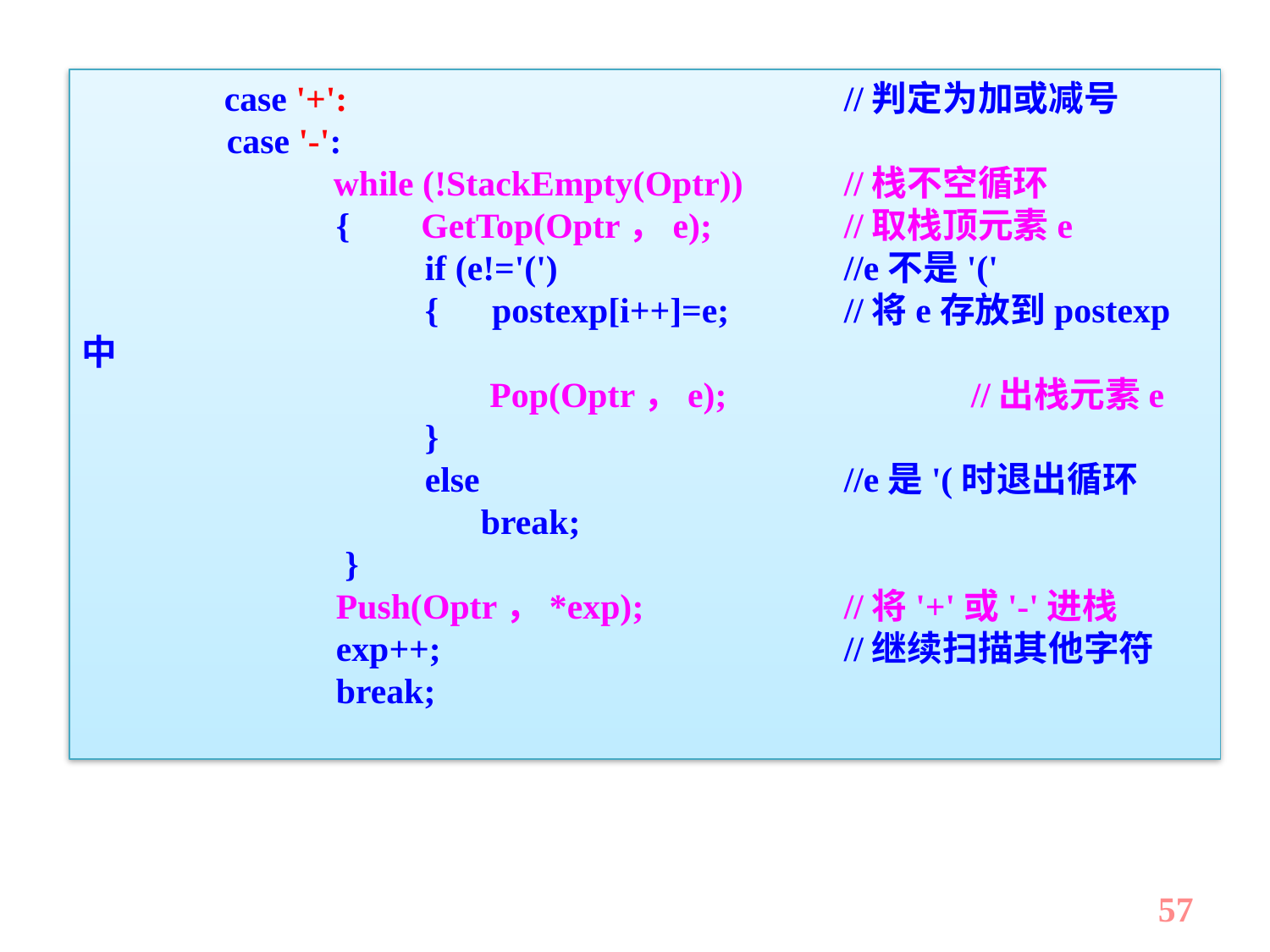

case '+':				//判定为加或减号
	  case '-':
	              while (!StackEmpty(Optr))	//栈不空循环
		{        GetTop(Optr，e);		//取栈顶元素e
		          if (e!='(')			//e不是'('
		          {      postexp[i++]=e;	//将e存放到postexp中
			   Pop(Optr，e);		//出栈元素e
		          }
		          else			//e是'(时退出循环
			  break;
		 }
		Push(Optr，*exp);		//将'+'或'-'进栈
		exp++;				//继续扫描其他字符
		break;

57